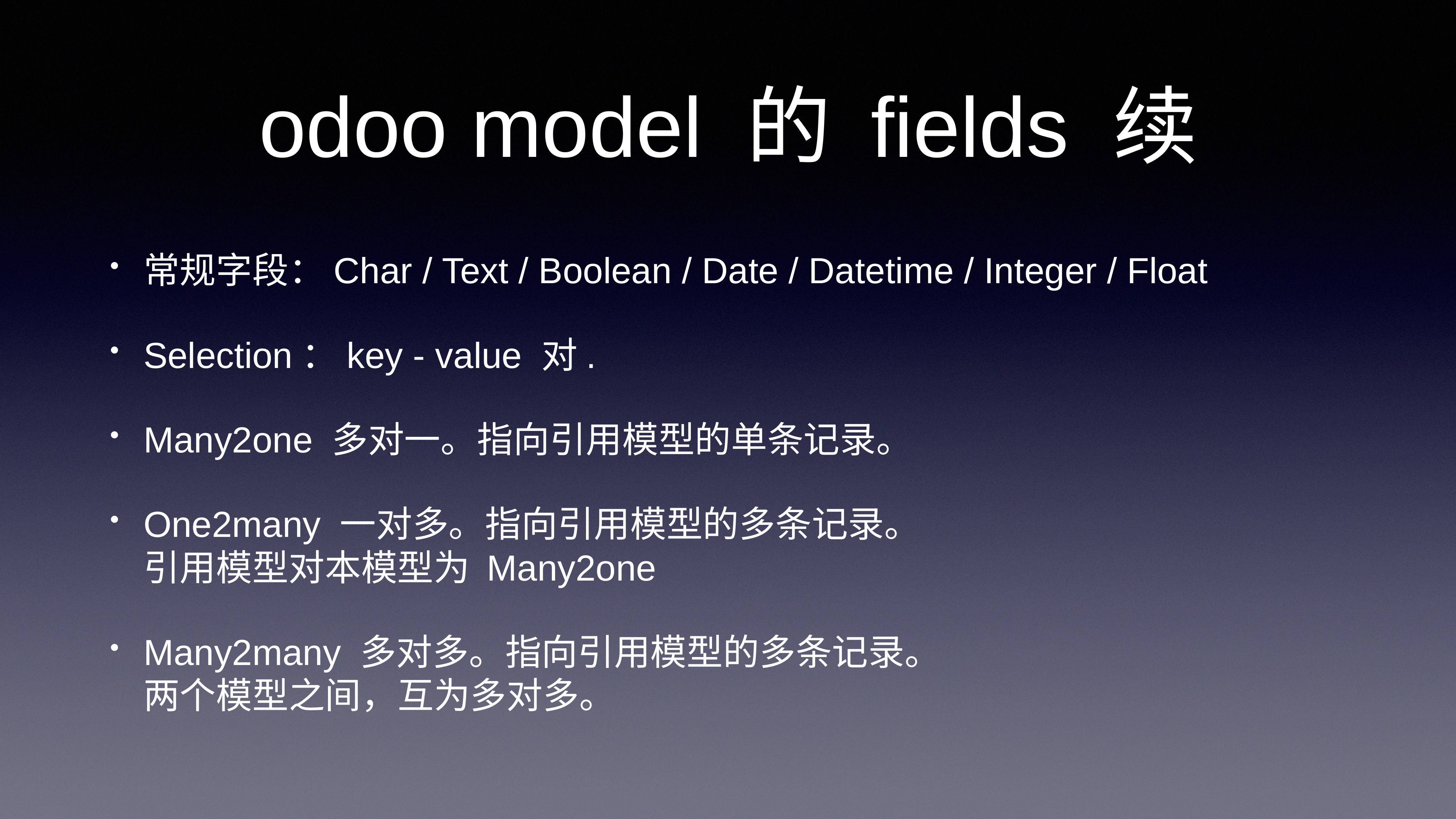

# odoo model 的 fields 续
常规字段：Char / Text / Boolean / Date / Datetime / Integer / Float
Selection：key - value 对.
Many2one 多对一。指向引用模型的单条记录。
One2many 一对多。指向引用模型的多条记录。
引用模型对本模型为 Many2one
Many2many 多对多。指向引用模型的多条记录。
两个模型之间，互为多对多。